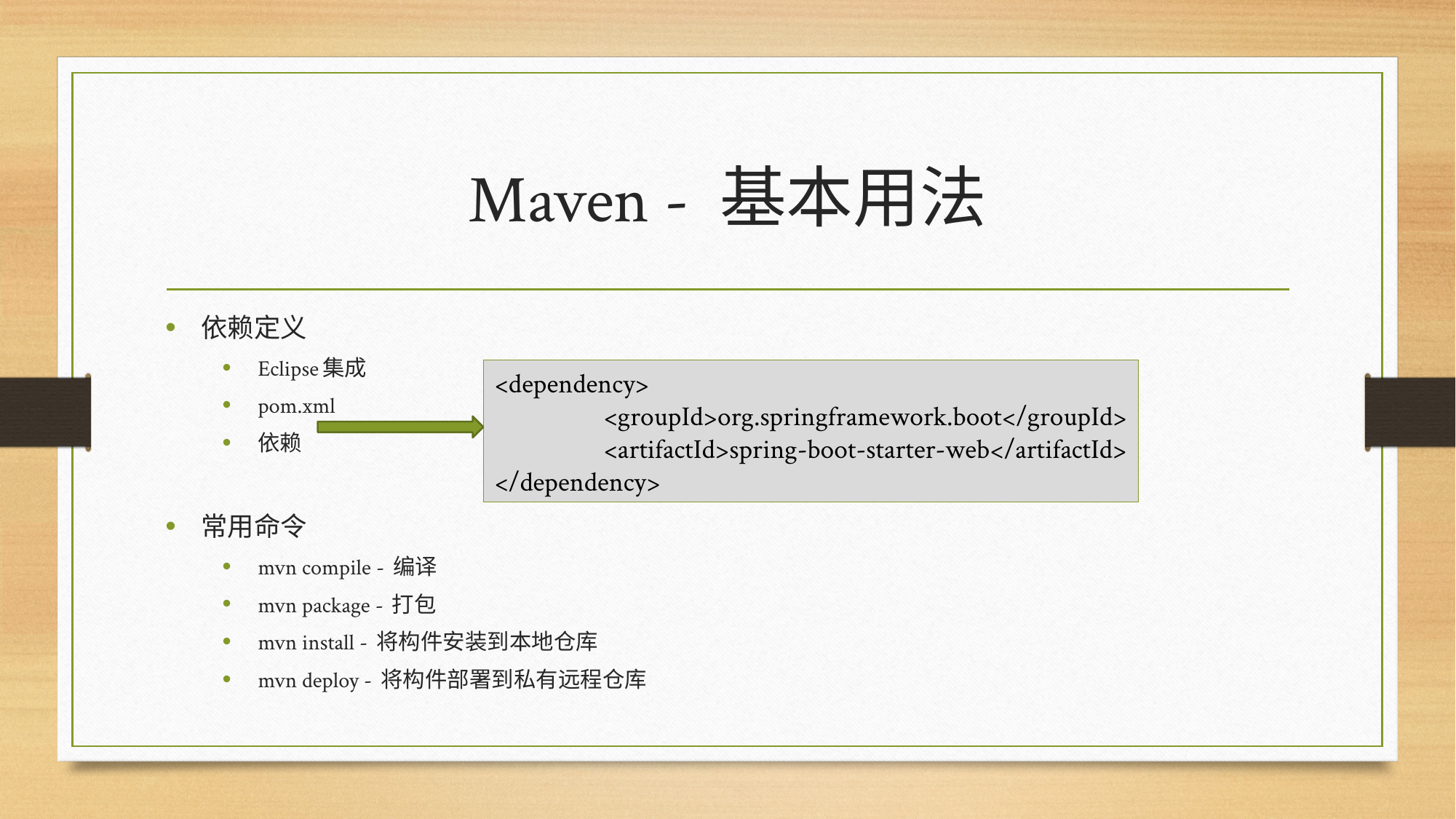

# Maven - 基本用法
依赖定义
Eclipse集成
pom.xml
依赖

常用命令
mvn compile - 编译
mvn package - 打包
mvn install - 将构件安装到本地仓库
mvn deploy - 将构件部署到私有远程仓库

<dependency>
	<groupId>org.springframework.boot</groupId>
	<artifactId>spring-boot-starter-web</artifactId>
</dependency>